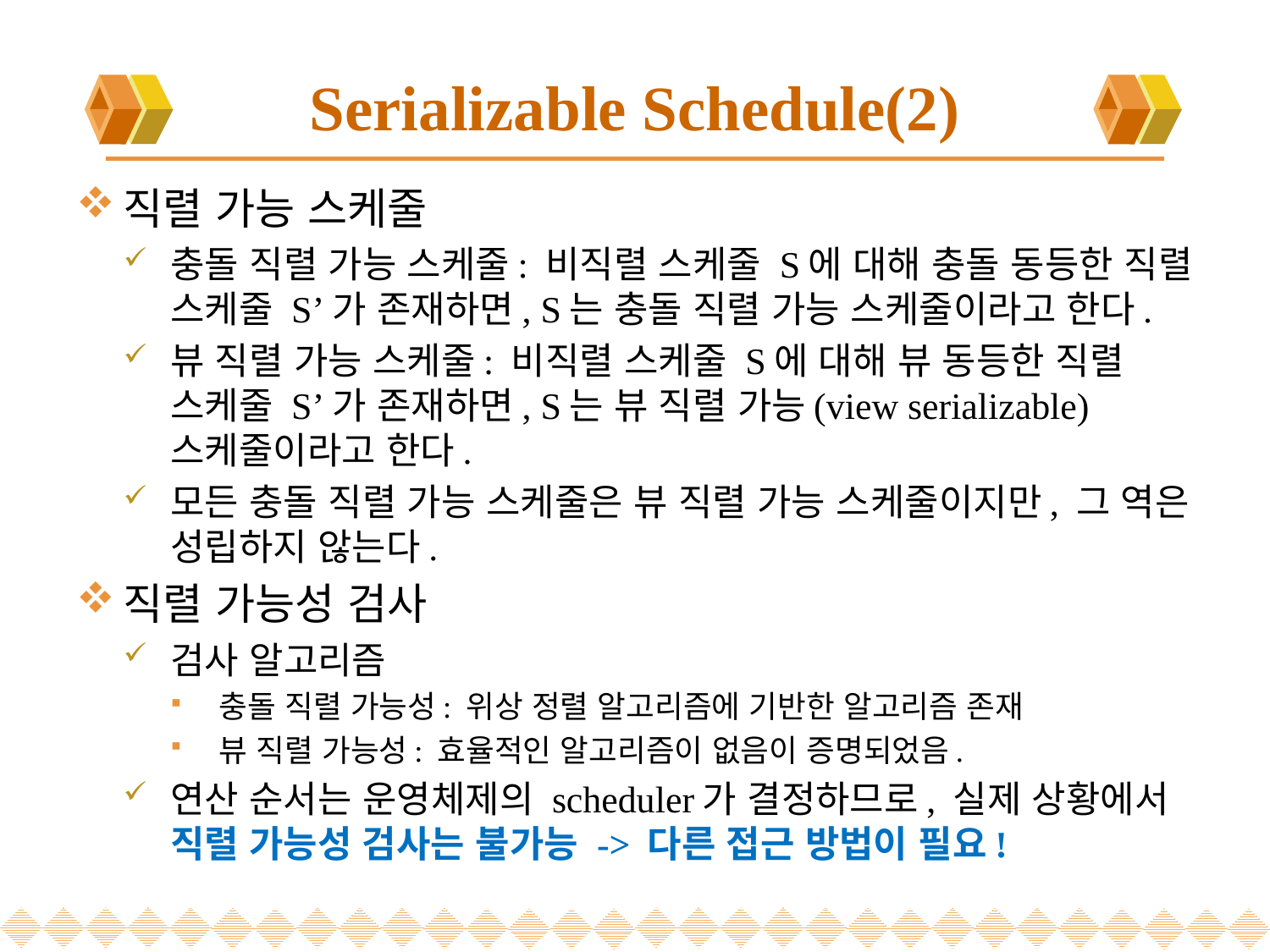

# Serializable Schedule(2)
직렬 가능 스케줄
충돌 직렬 가능 스케줄: 비직렬 스케줄 S에 대해 충돌 동등한 직렬 스케줄 S’가 존재하면, S는 충돌 직렬 가능 스케줄이라고 한다.
뷰 직렬 가능 스케줄: 비직렬 스케줄 S에 대해 뷰 동등한 직렬 스케줄 S’가 존재하면, S는 뷰 직렬 가능(view serializable) 스케줄이라고 한다.
모든 충돌 직렬 가능 스케줄은 뷰 직렬 가능 스케줄이지만, 그 역은 성립하지 않는다.
직렬 가능성 검사
검사 알고리즘
충돌 직렬 가능성: 위상 정렬 알고리즘에 기반한 알고리즘 존재
뷰 직렬 가능성: 효율적인 알고리즘이 없음이 증명되었음.
연산 순서는 운영체제의 scheduler가 결정하므로, 실제 상황에서 직렬 가능성 검사는 불가능 -> 다른 접근 방법이 필요!